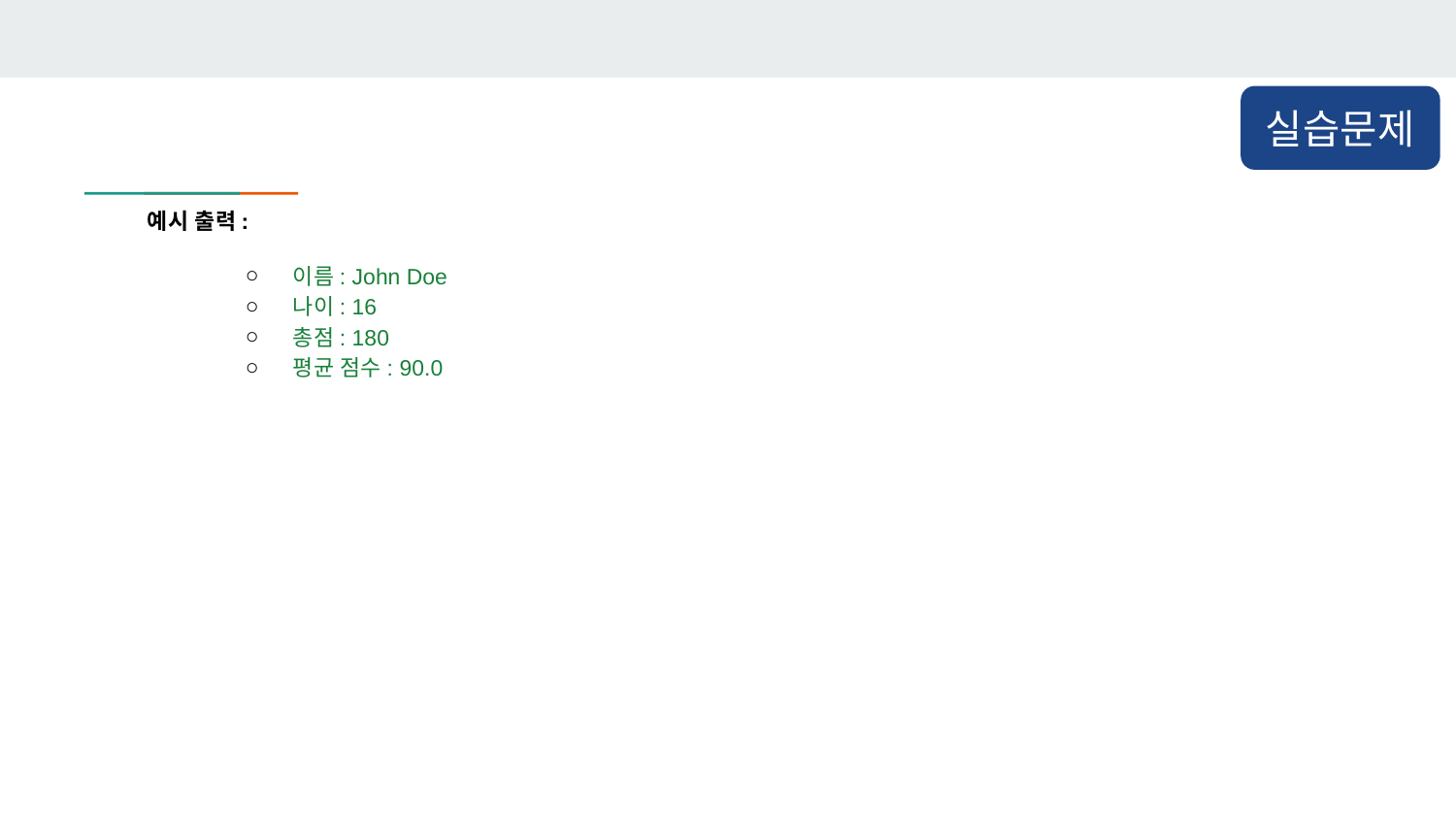

실습문제
예시 출력:
이름: John Doe
나이: 16
총점: 180
평균 점수: 90.0

​